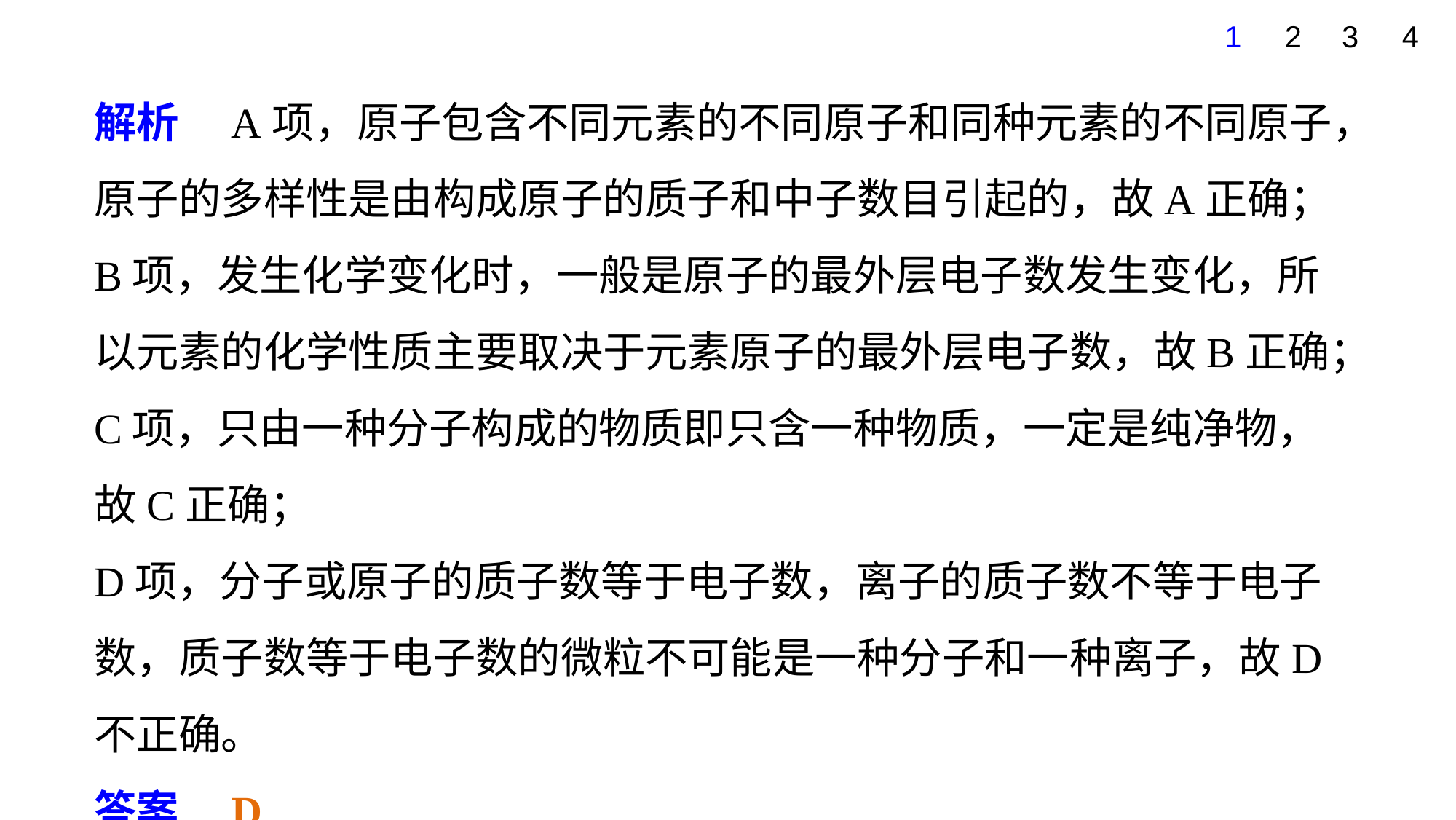

1
2
3
4
解析　A项，原子包含不同元素的不同原子和同种元素的不同原子，原子的多样性是由构成原子的质子和中子数目引起的，故A正确；
B项，发生化学变化时，一般是原子的最外层电子数发生变化，所以元素的化学性质主要取决于元素原子的最外层电子数，故B正确；
C项，只由一种分子构成的物质即只含一种物质，一定是纯净物，故C正确；
D项，分子或原子的质子数等于电子数，离子的质子数不等于电子数，质子数等于电子数的微粒不可能是一种分子和一种离子，故D不正确。
答案　D